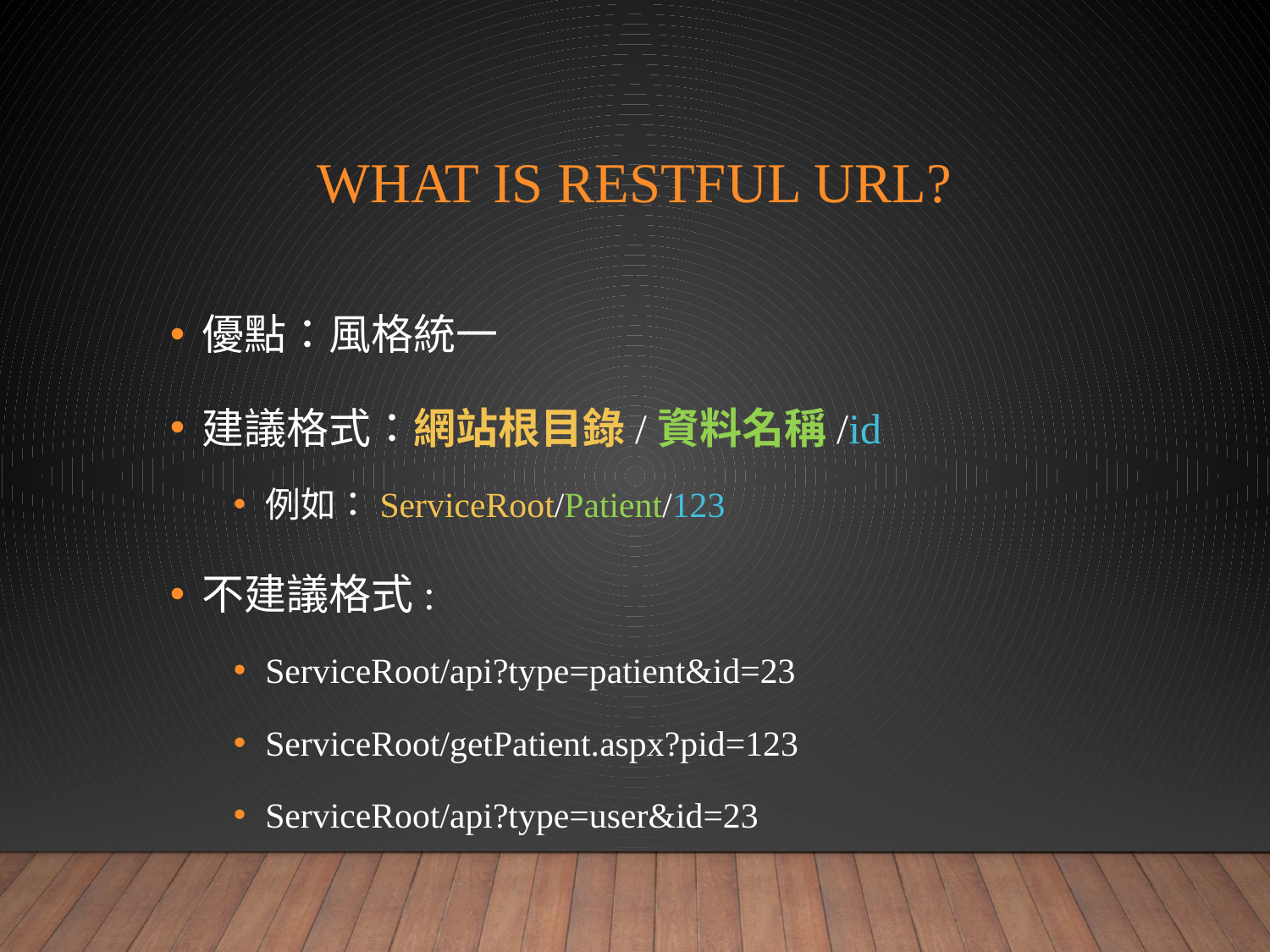

# What is Restful URL?
優點：風格統一
建議格式：網站根目錄/資料名稱/id
例如：ServiceRoot/Patient/123
不建議格式:
ServiceRoot/api?type=patient&id=23
ServiceRoot/getPatient.aspx?pid=123
ServiceRoot/api?type=user&id=23